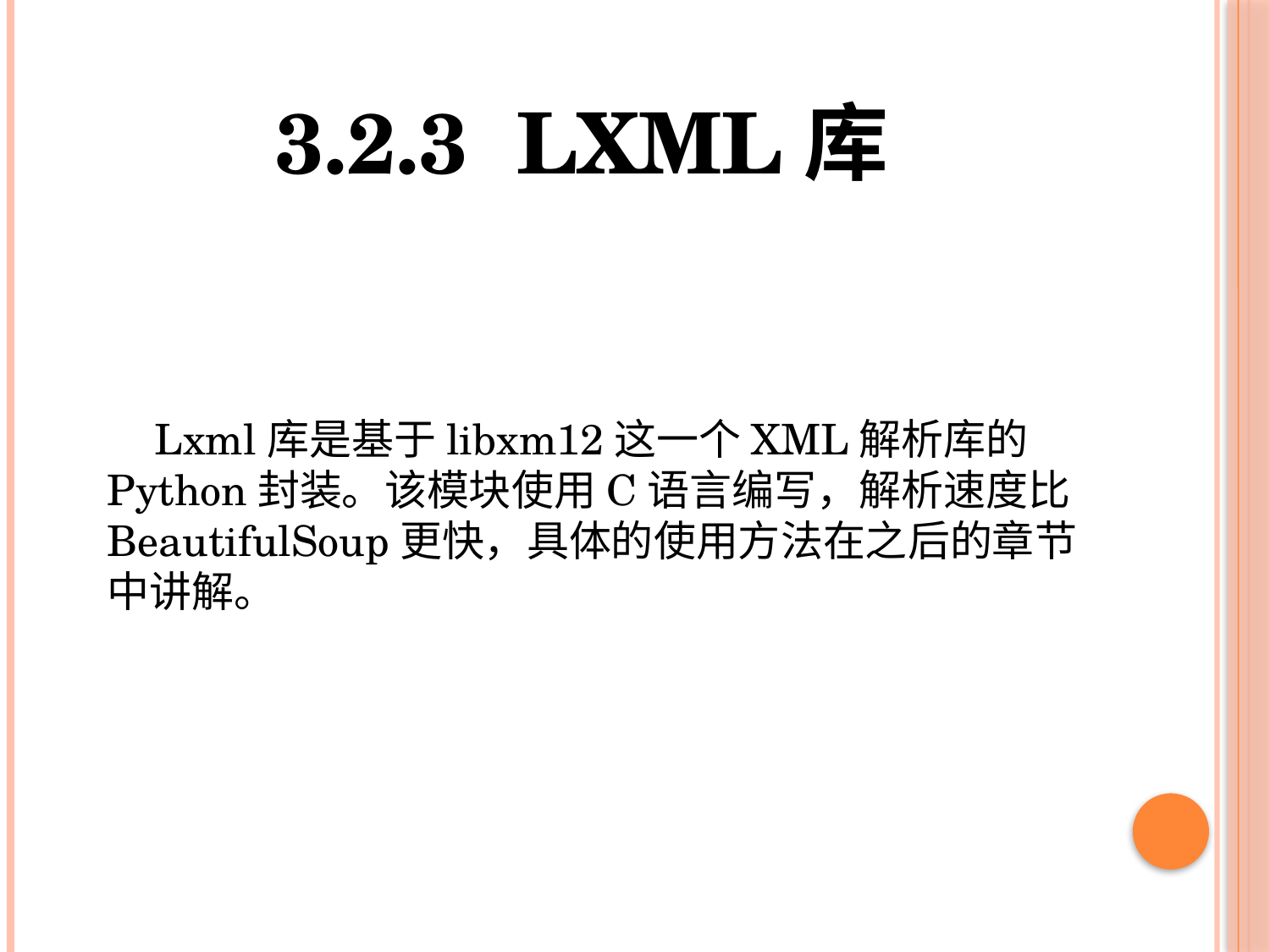

# 3.2.3  Lxml库
    Lxml库是基于libxm12这一个XML解析库的Python封装。该模块使用C语言编写，解析速度比BeautifulSoup更快，具体的使用方法在之后的章节中讲解。